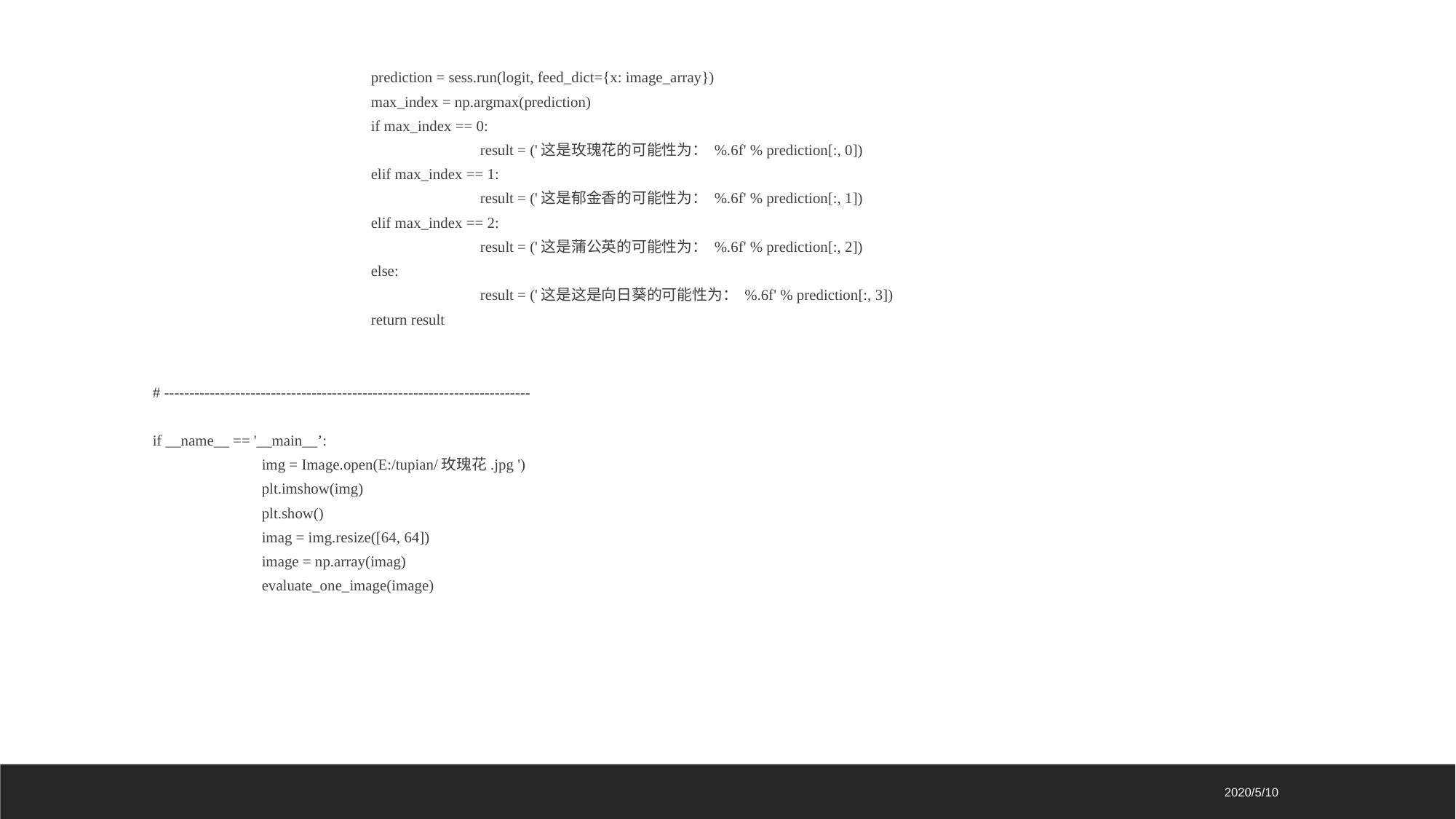

prediction = sess.run(logit, feed_dict={x: image_array})
            		max_index = np.argmax(prediction)
            		if max_index == 0:
                			result = ('这是玫瑰花的可能性为： %.6f' % prediction[:, 0])
            		elif max_index == 1:
                			result = ('这是郁金香的可能性为： %.6f' % prediction[:, 1])
            		elif max_index == 2:
                			result = ('这是蒲公英的可能性为： %.6f' % prediction[:, 2])
            		else:
                			result = ('这是这是向日葵的可能性为： %.6f' % prediction[:, 3])
            		return result

# ------------------------------------------------------------------------

if __name__ == '__main__’:
 	img = Image.open(E:/tupian/玫瑰花.jpg ')
    	plt.imshow(img)
    	plt.show()
    	imag = img.resize([64, 64])
    	image = np.array(imag)
    	evaluate_one_image(image)
2020/5/10